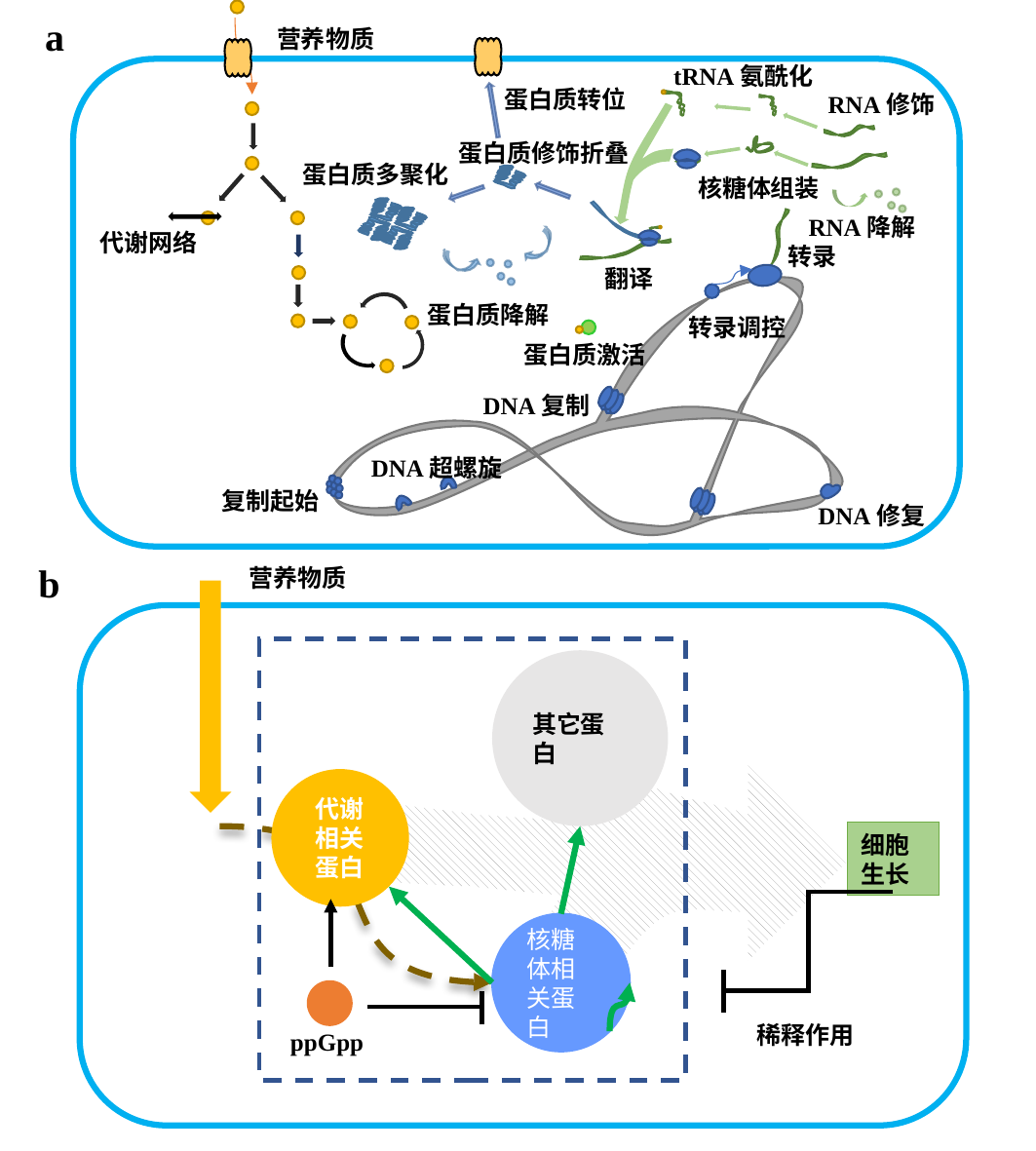

营养物质

tRNA氨酰化

蛋白质转位
RNA修饰

蛋白质修饰折叠

核糖体组装
蛋白质多聚化

RNA降解

翻译

蛋白质降解
代谢网络
转录

转录调控

蛋白质激活
DNA复制

DNA超螺旋

复制起始

DNA修复

a

b
营养物质

其它蛋白
代谢相关蛋白
细胞生长
核糖体相关蛋白

ppGpp
稀释作用